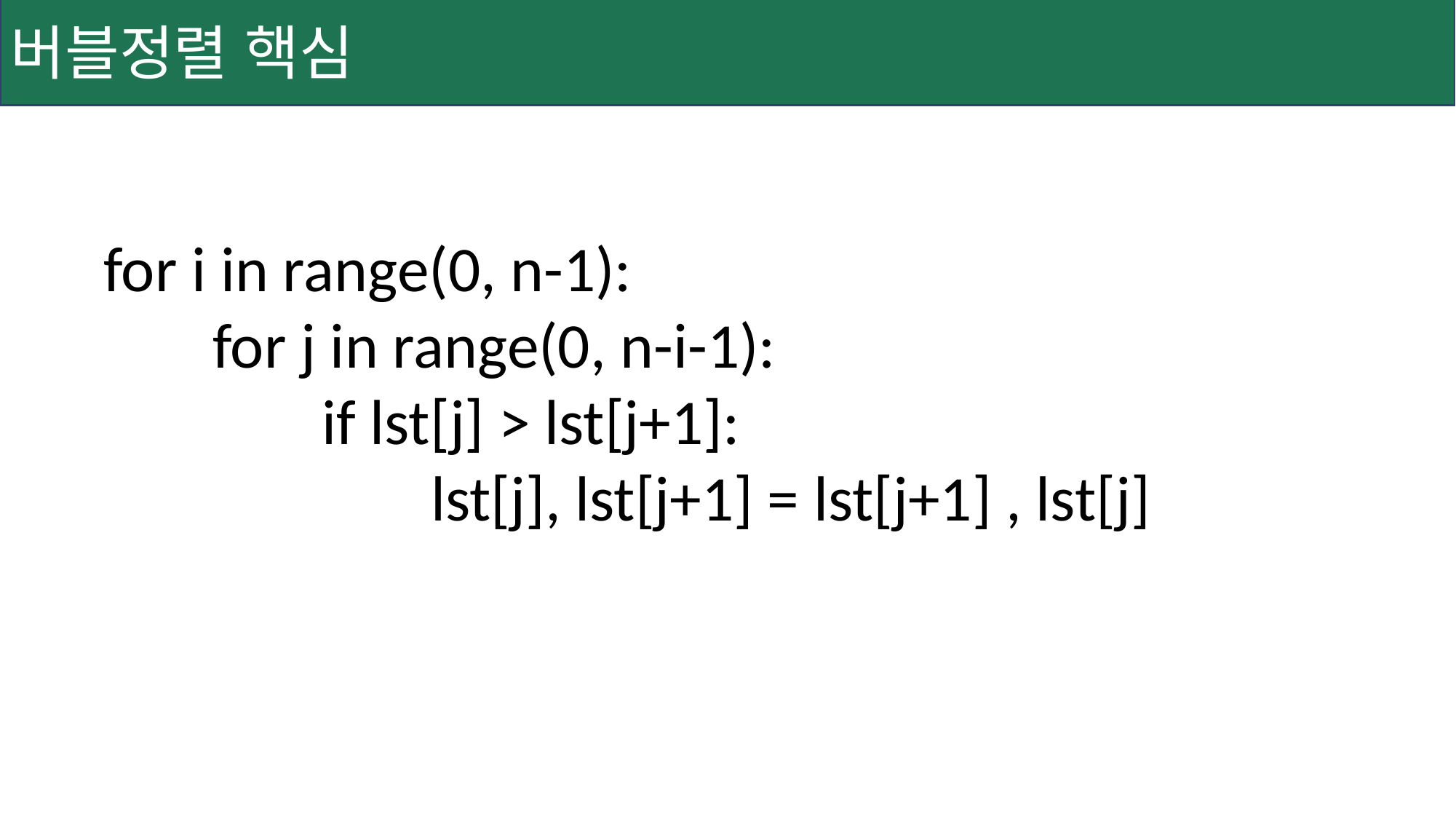

버블정렬 핵심
for i in range(0, n-1):
	for j in range(0, n-i-1):
		if lst[j] > lst[j+1]:
			lst[j], lst[j+1] = lst[j+1] , lst[j]